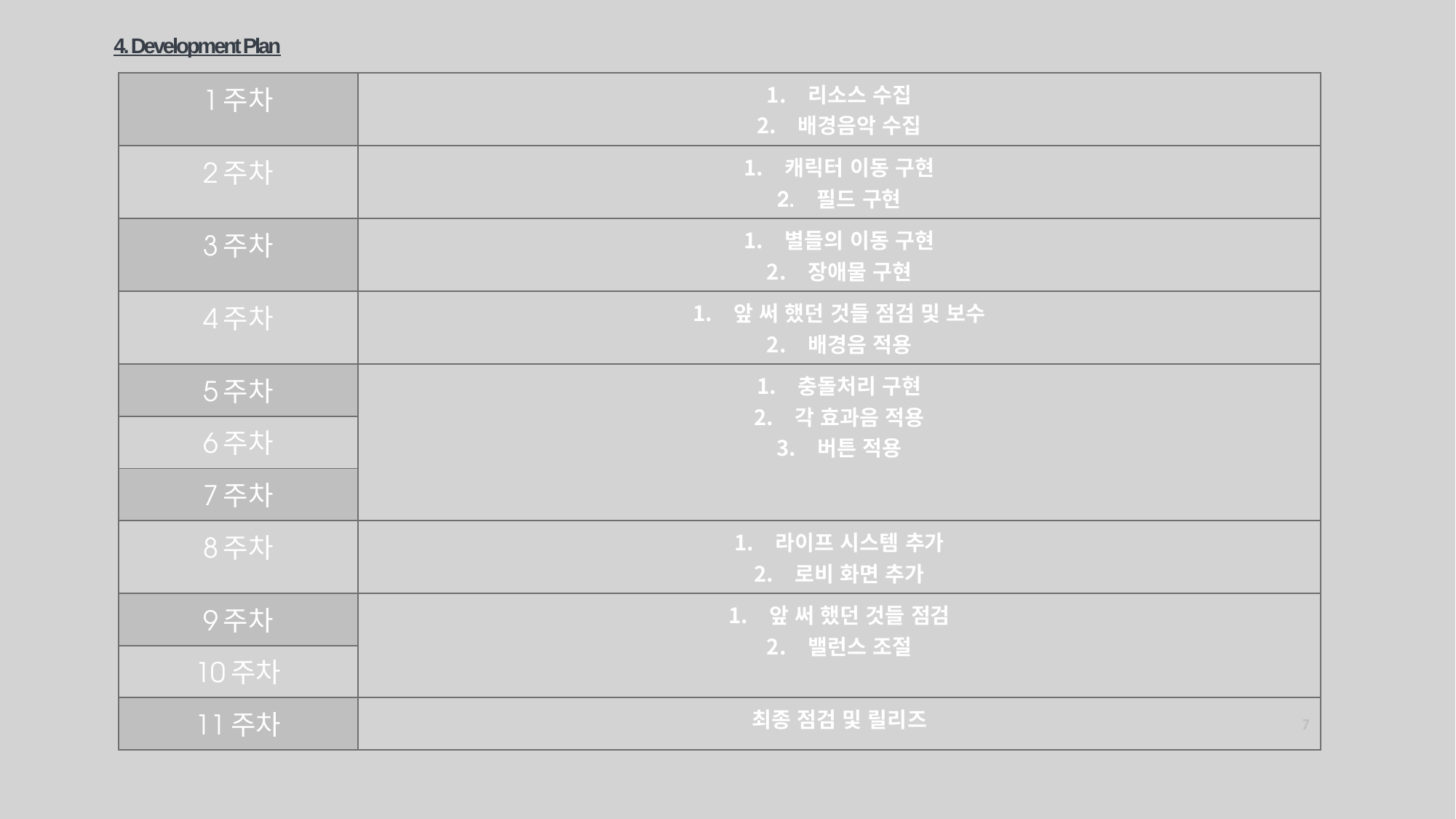

4. Development Plan
| 1주차 | 리소스 수집 배경음악 수집 |
| --- | --- |
| 2주차 | 캐릭터 이동 구현 2. 필드 구현 |
| 3주차 | 별들의 이동 구현 장애물 구현 |
| 4주차 | 앞 써 했던 것들 점검 및 보수 배경음 적용 |
| 5주차 | 충돌처리 구현 각 효과음 적용 버튼 적용 |
| 6주차 |  |
| 7주차 |  |
| 8주차 | 라이프 시스템 추가 로비 화면 추가 |
| 9주차 | 앞 써 했던 것들 점검 밸런스 조절 |
| 10주차 |  |
| 11주차 | 최종 점검 및 릴리즈 |
#
7